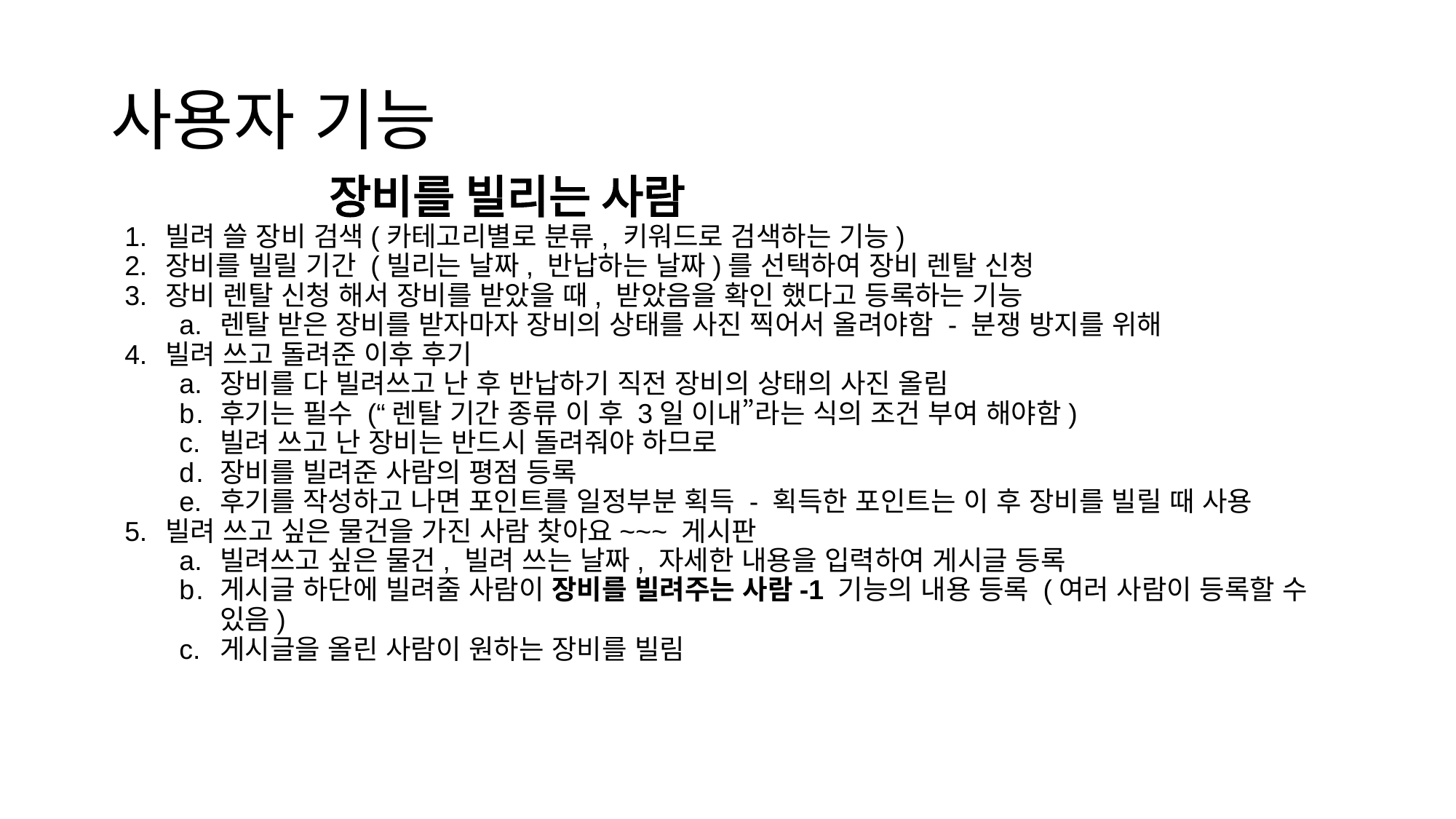

# 사용자 기능
		장비를 빌리는 사람
빌려 쓸 장비 검색(카테고리별로 분류, 키워드로 검색하는 기능)
장비를 빌릴 기간 (빌리는 날짜, 반납하는 날짜)를 선택하여 장비 렌탈 신청
장비 렌탈 신청 해서 장비를 받았을 때, 받았음을 확인 했다고 등록하는 기능
렌탈 받은 장비를 받자마자 장비의 상태를 사진 찍어서 올려야함 - 분쟁 방지를 위해
빌려 쓰고 돌려준 이후 후기
장비를 다 빌려쓰고 난 후 반납하기 직전 장비의 상태의 사진 올림
후기는 필수 (“렌탈 기간 종류 이 후 3일 이내”라는 식의 조건 부여 해야함)
빌려 쓰고 난 장비는 반드시 돌려줘야 하므로
장비를 빌려준 사람의 평점 등록
후기를 작성하고 나면 포인트를 일정부분 획득 - 획득한 포인트는 이 후 장비를 빌릴 때 사용
빌려 쓰고 싶은 물건을 가진 사람 찾아요~~~ 게시판
빌려쓰고 싶은 물건, 빌려 쓰는 날짜, 자세한 내용을 입력하여 게시글 등록
게시글 하단에 빌려줄 사람이 장비를 빌려주는 사람-1 기능의 내용 등록 (여러 사람이 등록할 수 있음)
게시글을 올린 사람이 원하는 장비를 빌림